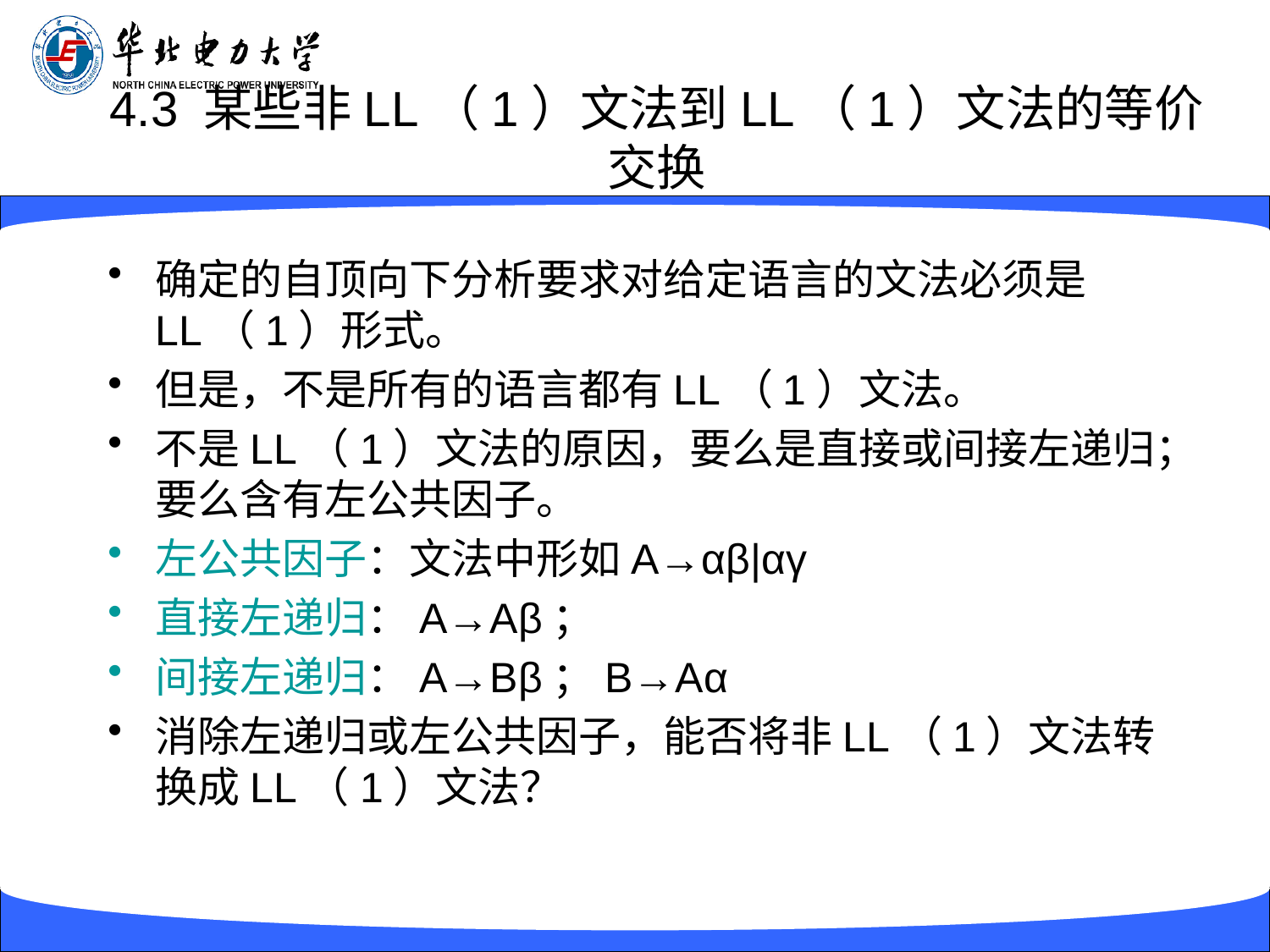

# 4.3 某些非LL（1）文法到LL（1）文法的等价交换
确定的自顶向下分析要求对给定语言的文法必须是LL（1）形式。
但是，不是所有的语言都有LL（1）文法。
不是LL（1）文法的原因，要么是直接或间接左递归；要么含有左公共因子。
左公共因子：文法中形如A→αβ|αγ
直接左递归：A→Aβ；
间接左递归：A→Bβ；B→Aα
消除左递归或左公共因子，能否将非LL（1）文法转换成LL（1）文法？